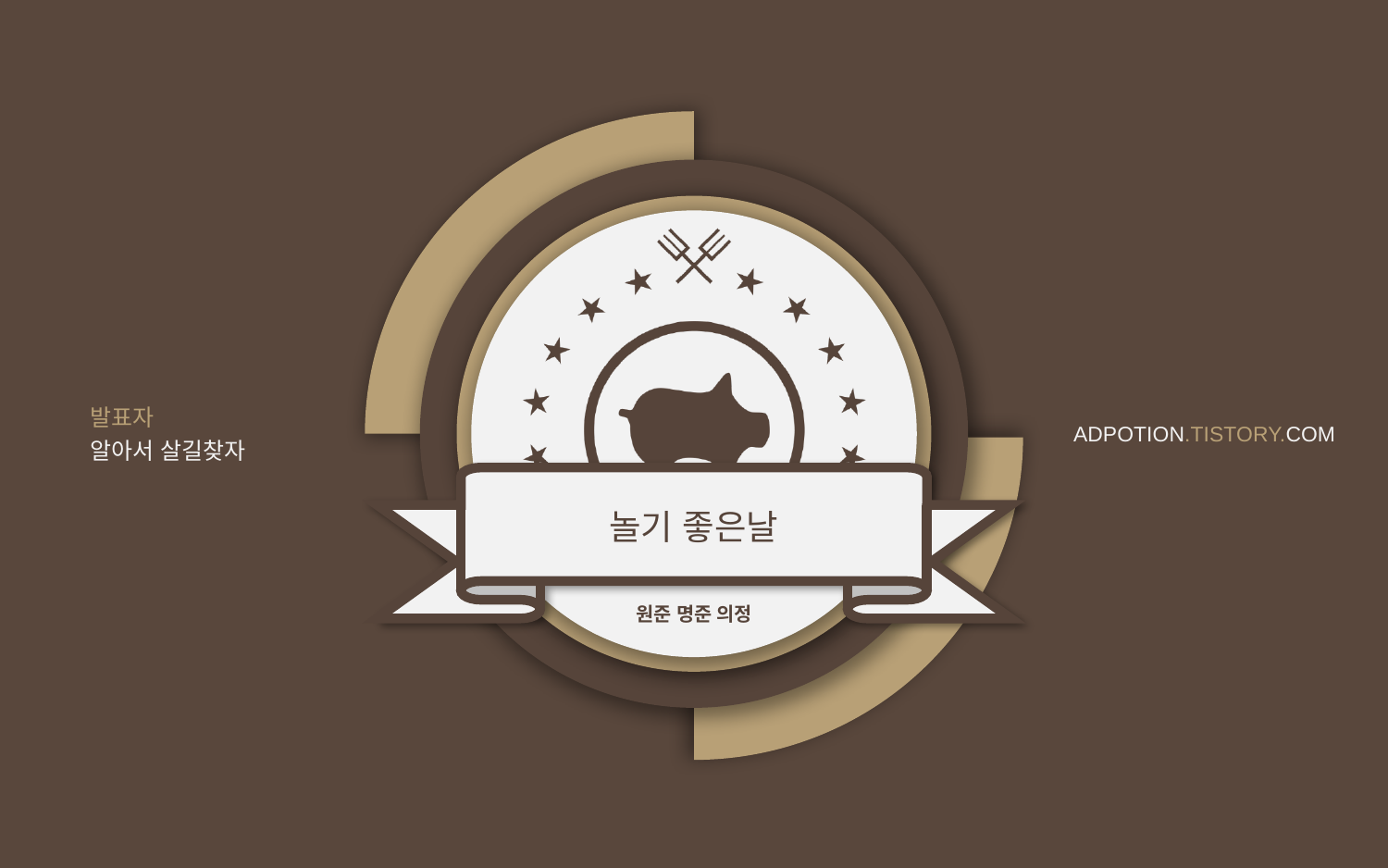

발표자
알아서 살길찾자
# 놀기 좋은날
원준 명준 의정